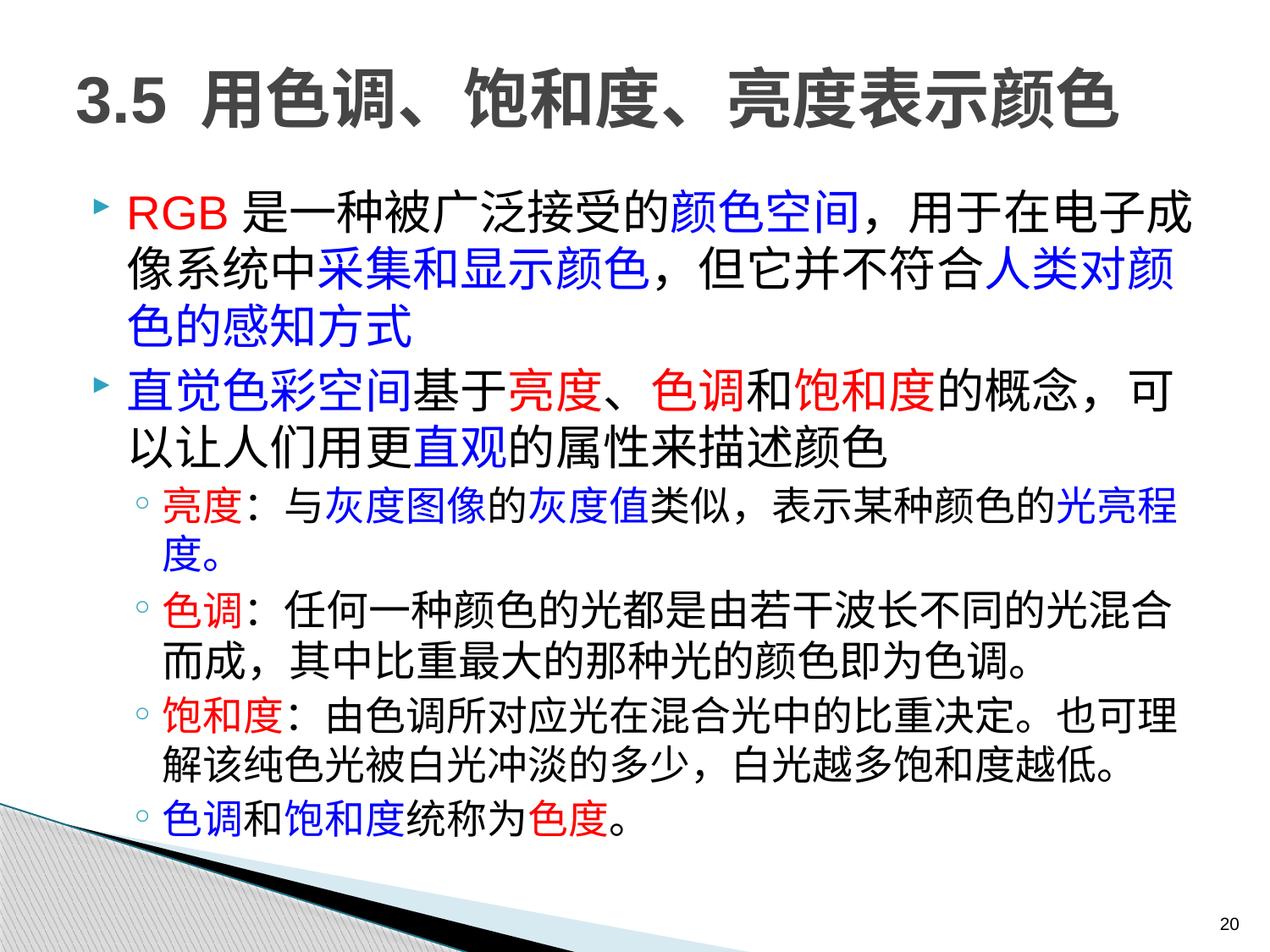

# 3.5 用色调、饱和度、亮度表示颜色
RGB是一种被广泛接受的颜色空间，用于在电子成像系统中采集和显示颜色，但它并不符合人类对颜色的感知方式
直觉色彩空间基于亮度、色调和饱和度的概念，可以让人们用更直观的属性来描述颜色
亮度：与灰度图像的灰度值类似，表示某种颜色的光亮程度。
色调：任何一种颜色的光都是由若干波长不同的光混合而成，其中比重最大的那种光的颜色即为色调。
饱和度：由色调所对应光在混合光中的比重决定。也可理解该纯色光被白光冲淡的多少，白光越多饱和度越低。
色调和饱和度统称为色度。
20